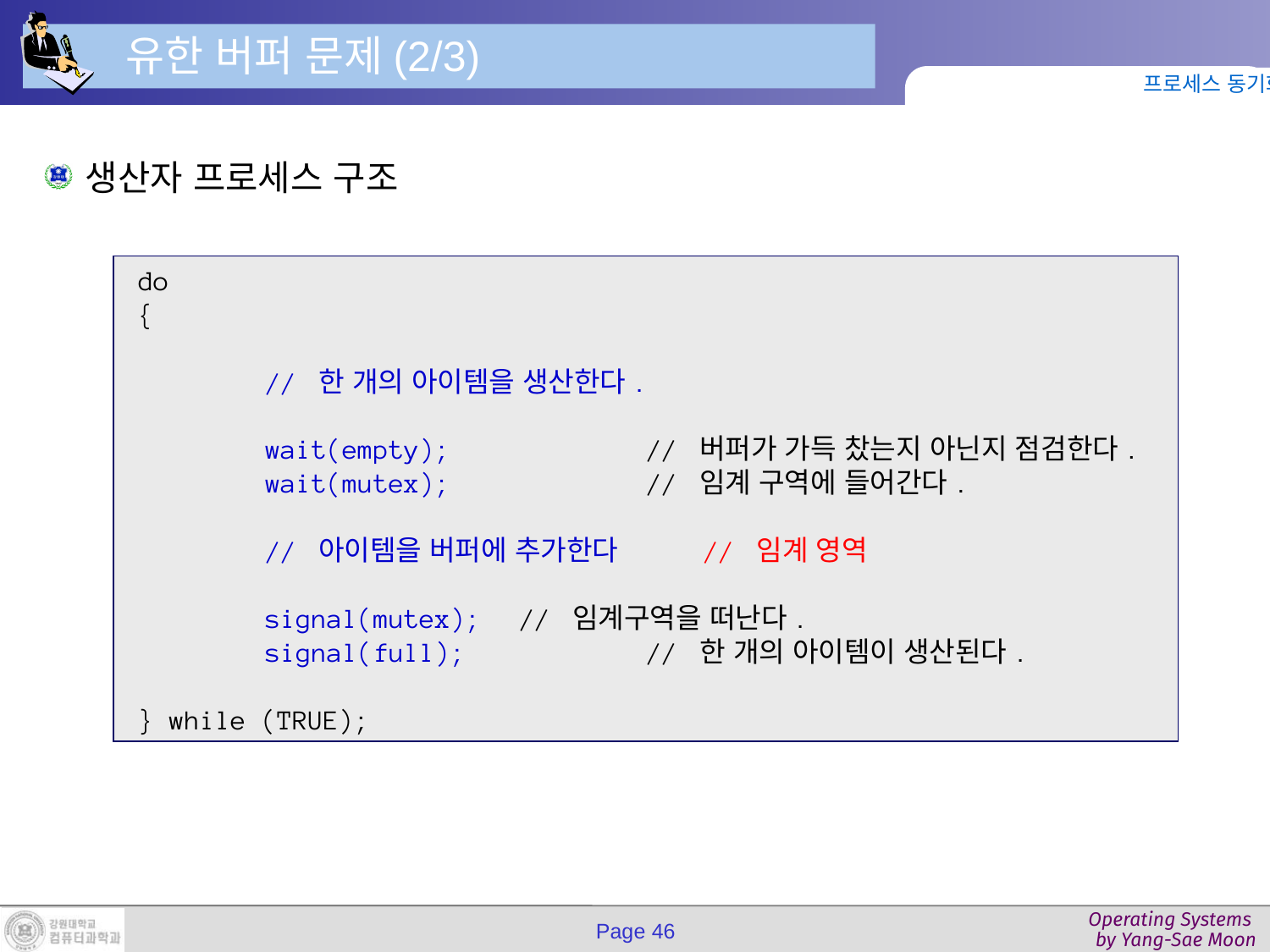

유한 버퍼 문제(2/3)
프로세스 동기화
생산자 프로세스 구조
do
{

	// 한 개의 아이템을 생산한다.

	wait(empty);		// 버퍼가 가득 찼는지 아닌지 점검한다.
	wait(mutex);		// 임계 구역에 들어간다.

	// 아이템을 버퍼에 추가한다          // 임계 영역

	signal(mutex);	// 임계구역을 떠난다.
	signal(full);		// 한 개의 아이템이 생산된다.

} while (TRUE);
Page 46